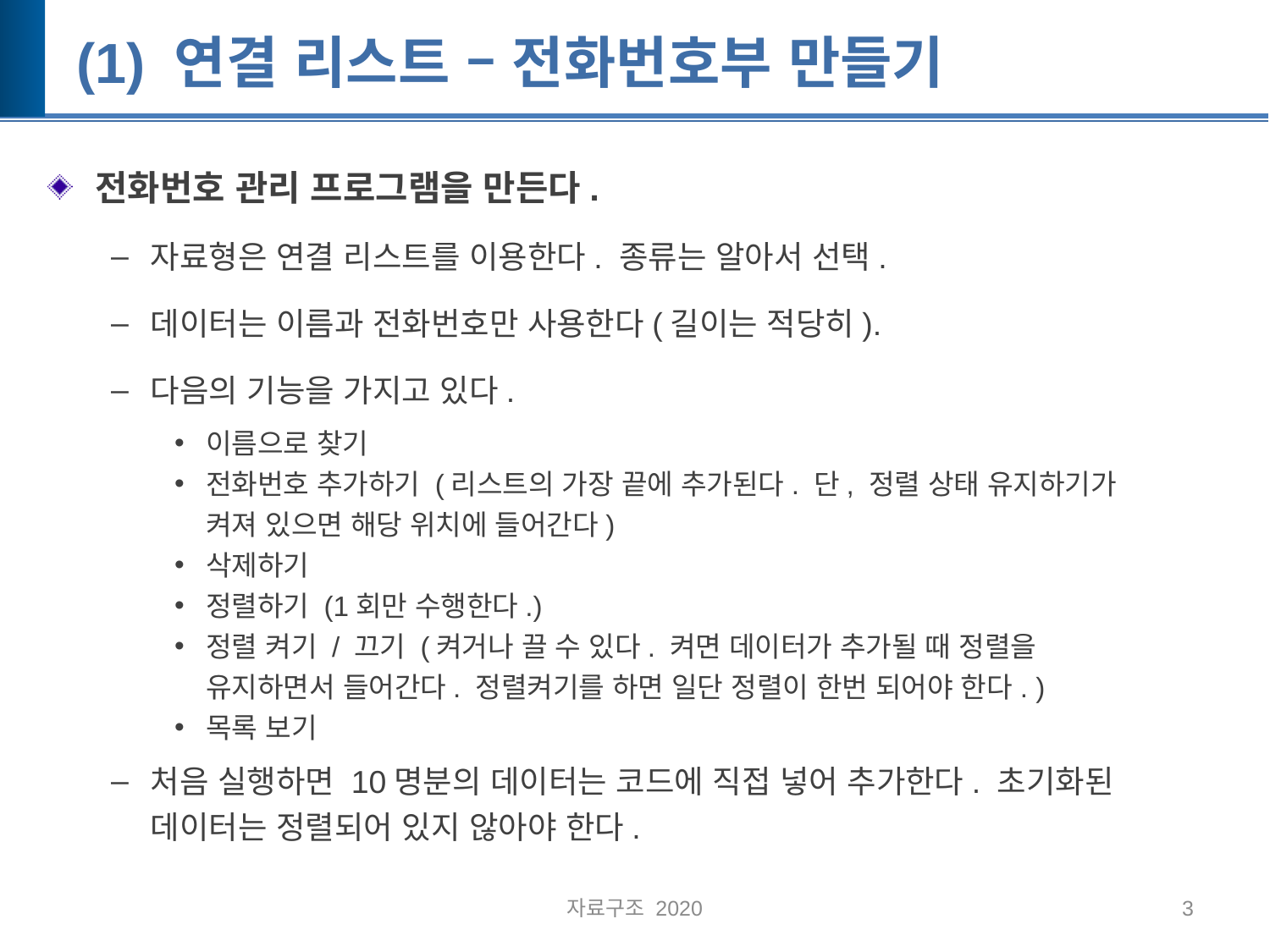

# (1) 연결 리스트 – 전화번호부 만들기
전화번호 관리 프로그램을 만든다.
자료형은 연결 리스트를 이용한다. 종류는 알아서 선택.
데이터는 이름과 전화번호만 사용한다(길이는 적당히).
다음의 기능을 가지고 있다.
이름으로 찾기
전화번호 추가하기 (리스트의 가장 끝에 추가된다. 단, 정렬 상태 유지하기가 켜져 있으면 해당 위치에 들어간다)
삭제하기
정렬하기 (1회만 수행한다.)
정렬 켜기 / 끄기 (켜거나 끌 수 있다. 켜면 데이터가 추가될 때 정렬을 유지하면서 들어간다. 정렬켜기를 하면 일단 정렬이 한번 되어야 한다. )
목록 보기
처음 실행하면 10명분의 데이터는 코드에 직접 넣어 추가한다. 초기화된 데이터는 정렬되어 있지 않아야 한다.

자료구조 2020
3